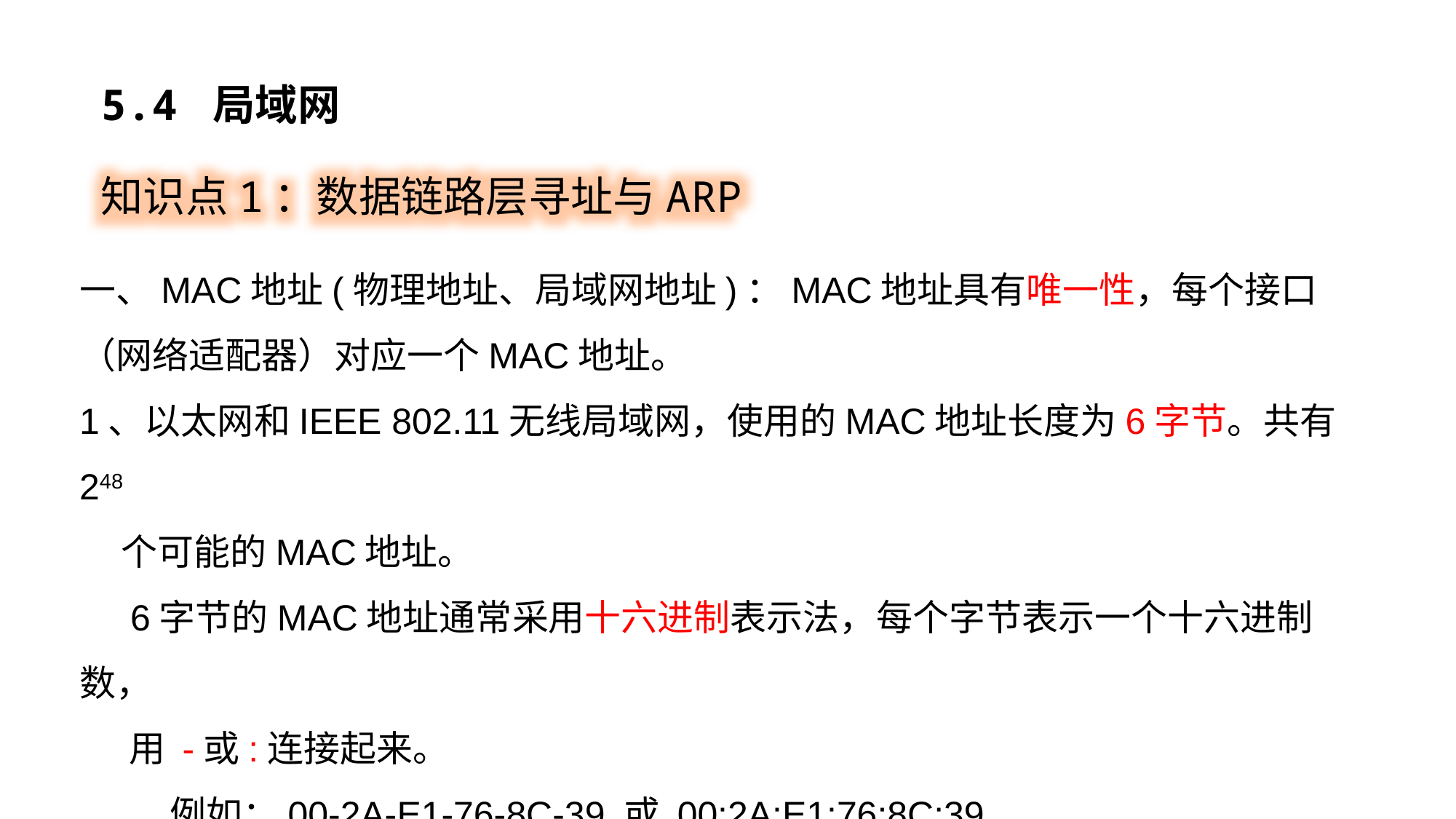

5.4 局域网
知识点1：数据链路层寻址与ARP
一、MAC地址(物理地址、局域网地址)：MAC地址具有唯一性，每个接口（网络适配器）对应一个MAC地址。
1、以太网和IEEE 802.11无线局域网，使用的MAC地址长度为6字节。共有248
       个可能的MAC地址。
     6字节的MAC地址通常采用十六进制表示法，每个字节表示一个十六进制数，
     用 -或:连接起来。
          例如：00-2A-E1-76-8C-39 或 00:2A:E1:76:8C:39
          补充：十六进制：1,2,3,4,5,6,7,8,9,A,B,C,D,E,F